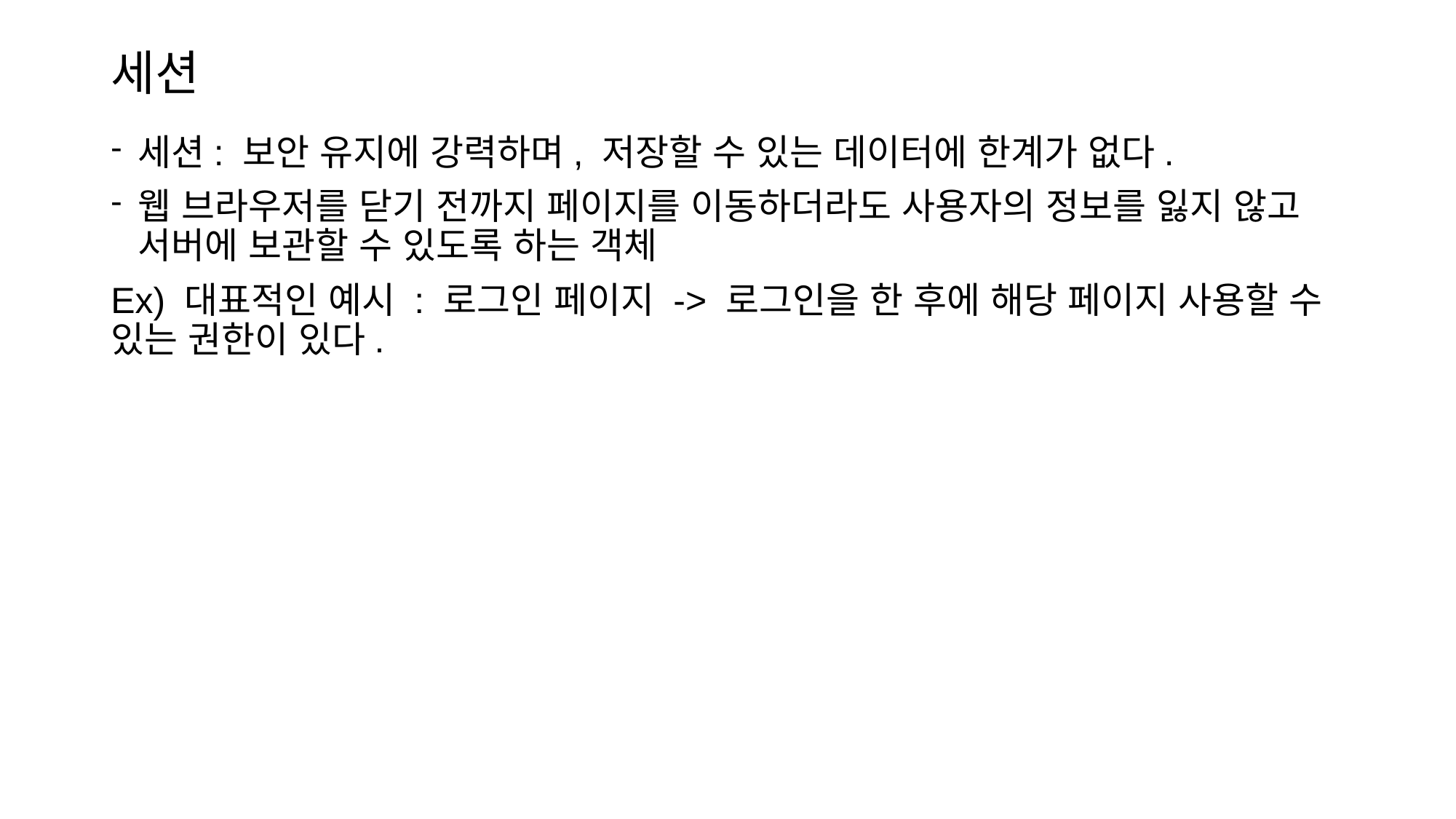

# 세션
세션: 보안 유지에 강력하며, 저장할 수 있는 데이터에 한계가 없다.
웹 브라우저를 닫기 전까지 페이지를 이동하더라도 사용자의 정보를 잃지 않고 서버에 보관할 수 있도록 하는 객체
Ex) 대표적인 예시 : 로그인 페이지 -> 로그인을 한 후에 해당 페이지 사용할 수 있는 권한이 있다.